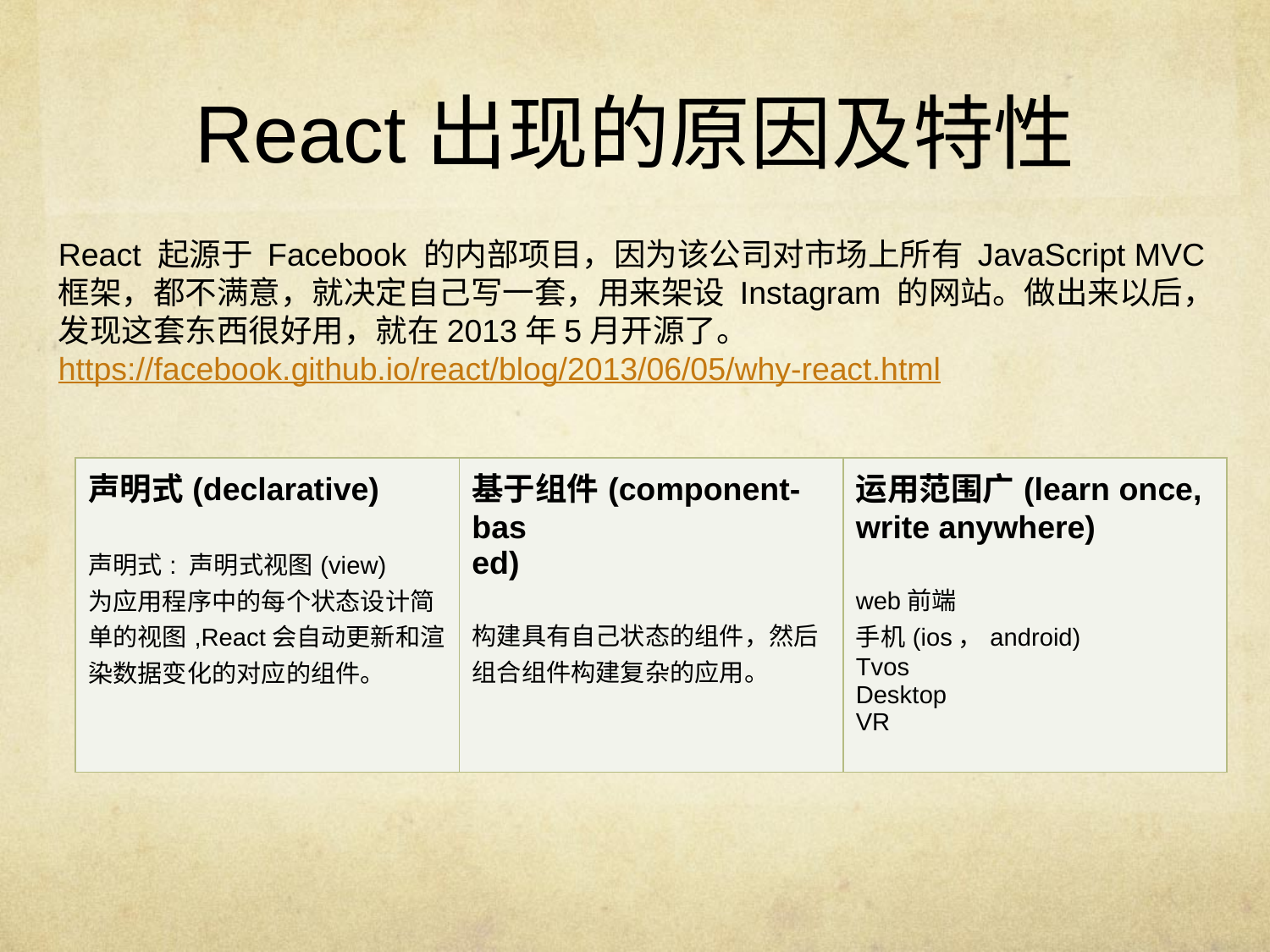

# React出现的原因及特性

React 起源于 Facebook 的内部项目，因为该公司对市场上所有 JavaScript MVC 框架，都不满意，就决定自己写一套，用来架设 Instagram 的网站。做出来以后，发现这套东西很好用，就在2013年5月开源了。
https://facebook.github.io/react/blog/2013/06/05/why-react.html
| 声明式(declarative) 声明式: 声明式视图(view) 为应用程序中的每个状态设计简单的视图,React会自动更新和渲染数据变化的对应的组件。 | 基于组件(component-bas ed) 构建具有自己状态的组件，然后组合组件构建复杂的应用。 | 运用范围广(learn once, write anywhere) web前端 手机(ios，android) Tvos Desktop VR |
| --- | --- | --- |